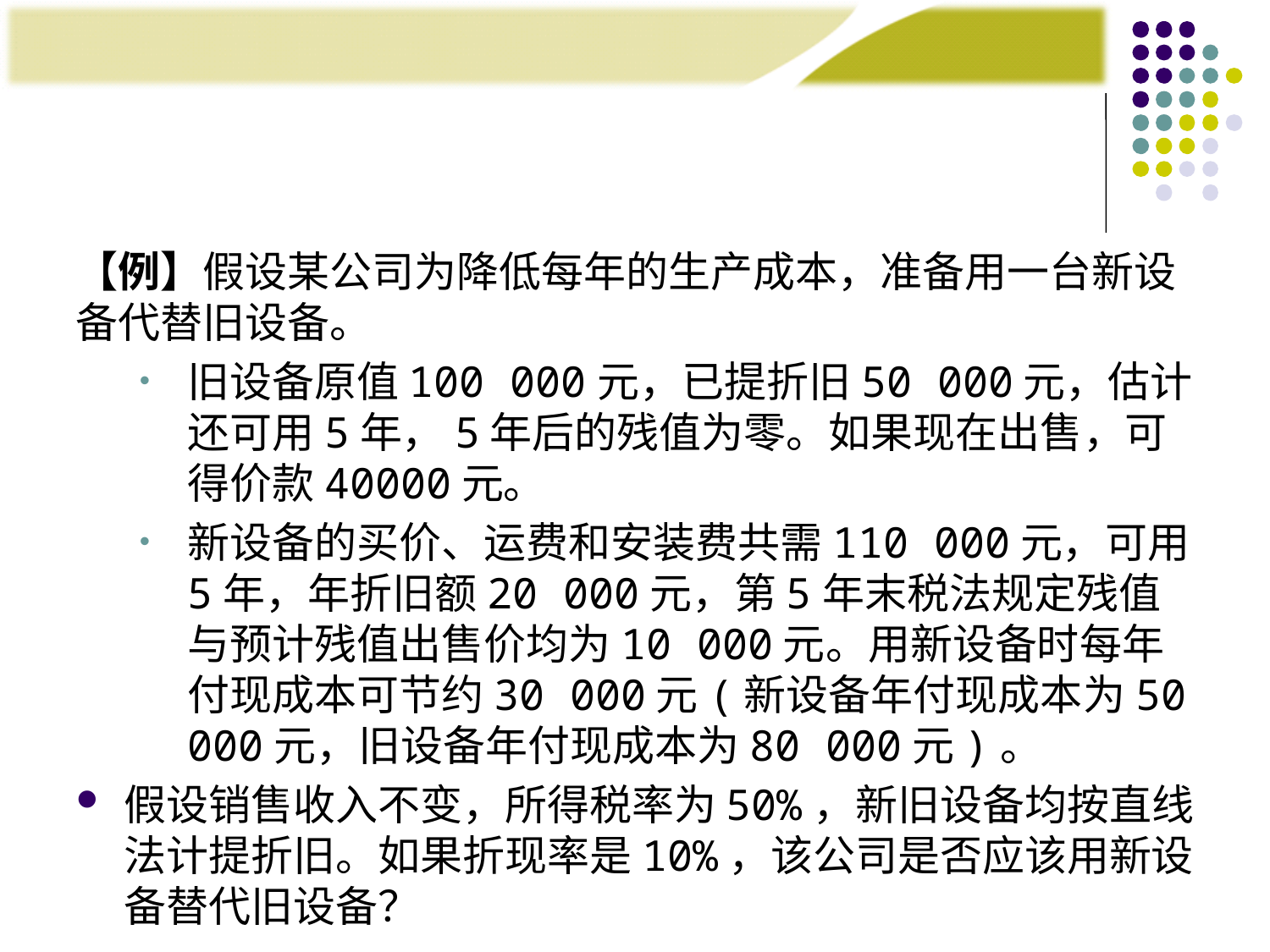

#
【例】假设某公司为降低每年的生产成本，准备用一台新设备代替旧设备。
旧设备原值100 000元，已提折旧50 000元，估计还可用5年，5年后的残值为零。如果现在出售，可得价款40000元。
新设备的买价、运费和安装费共需110 000元，可用5年，年折旧额20 000元，第5年末税法规定残值与预计残值出售价均为10 000元。用新设备时每年付现成本可节约30 000元(新设备年付现成本为50 000元，旧设备年付现成本为80 000元)。
假设销售收入不变，所得税率为50%，新旧设备均按直线法计提折旧。如果折现率是10%，该公司是否应该用新设备替代旧设备？